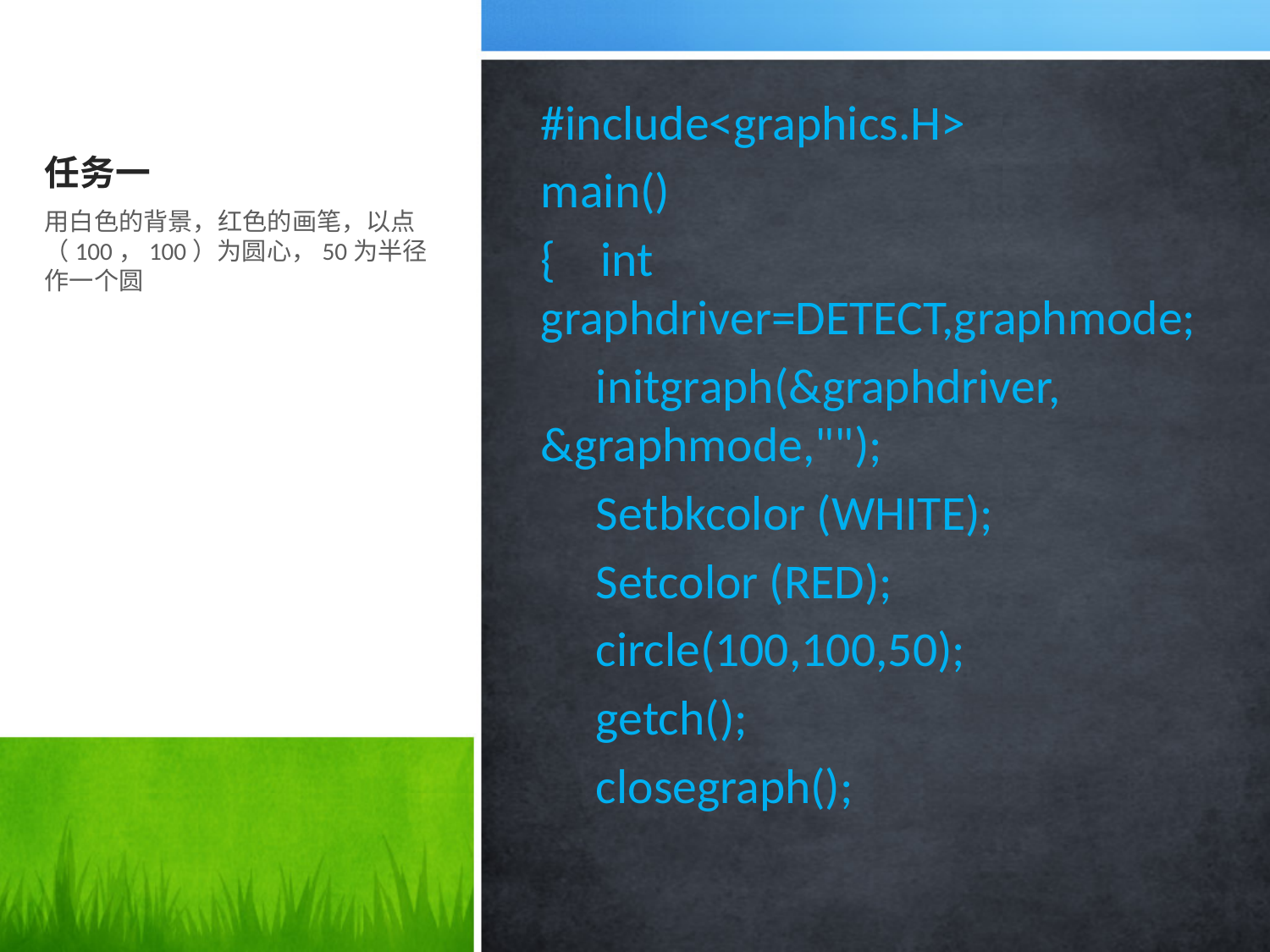

# 任务一
#include<graphics.H>
main()
{    int  graphdriver=DETECT,graphmode;
     initgraph(&graphdriver, &graphmode,"");
     Setbkcolor (WHITE);
     Setcolor (RED);
     circle(100,100,50);
     getch();
     closegraph();

用白色的背景，红色的画笔，以点（100，100）为圆心，50为半径作一个圆